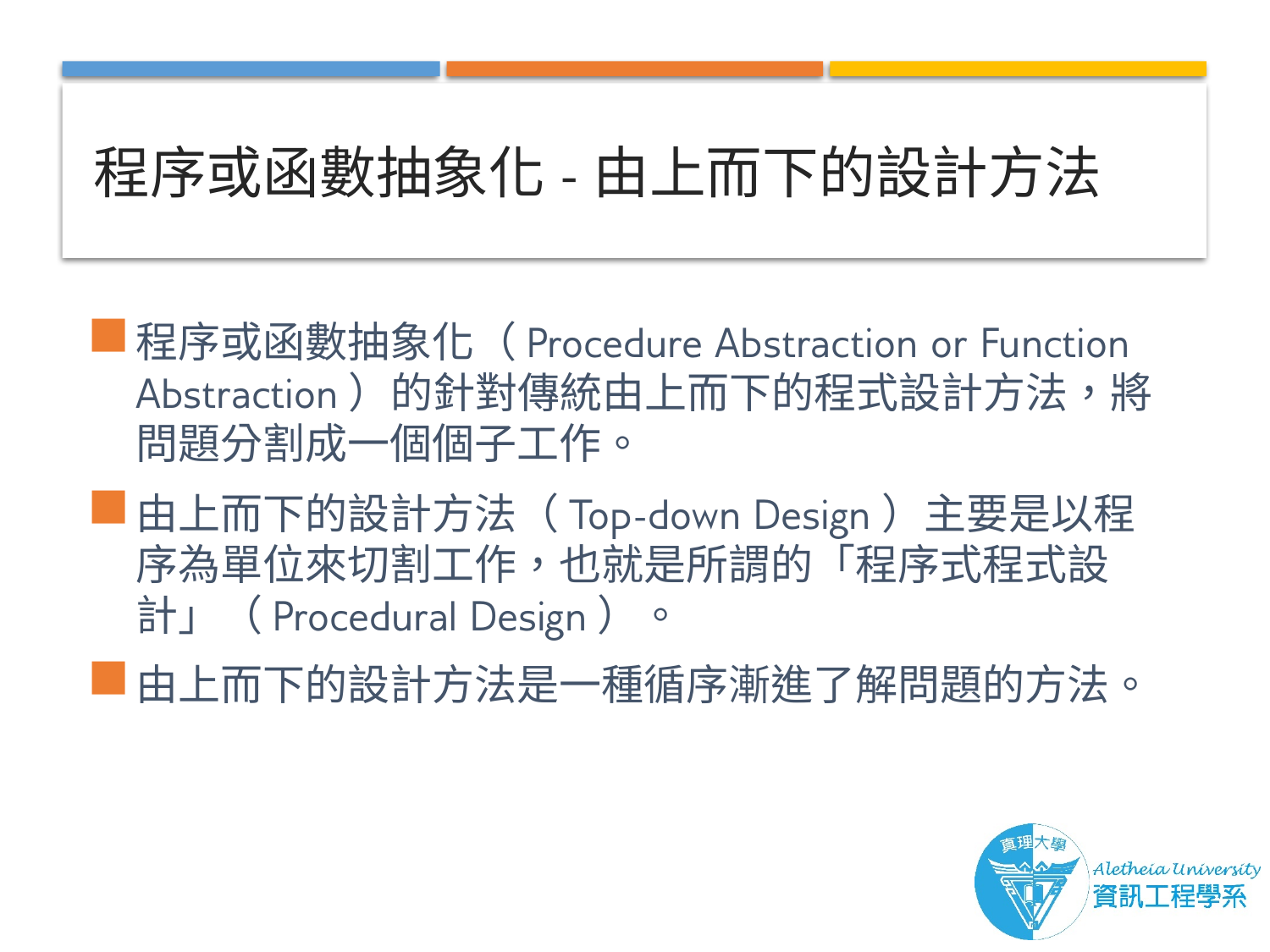

# 程序或函數抽象化-由上而下的設計方法
程序或函數抽象化（Procedure Abstraction or Function Abstraction）的針對傳統由上而下的程式設計方法，將問題分割成一個個子工作。
由上而下的設計方法（Top-down Design）主要是以程序為單位來切割工作，也就是所謂的「程序式程式設計」（Procedural Design）。
由上而下的設計方法是一種循序漸進了解問題的方法。